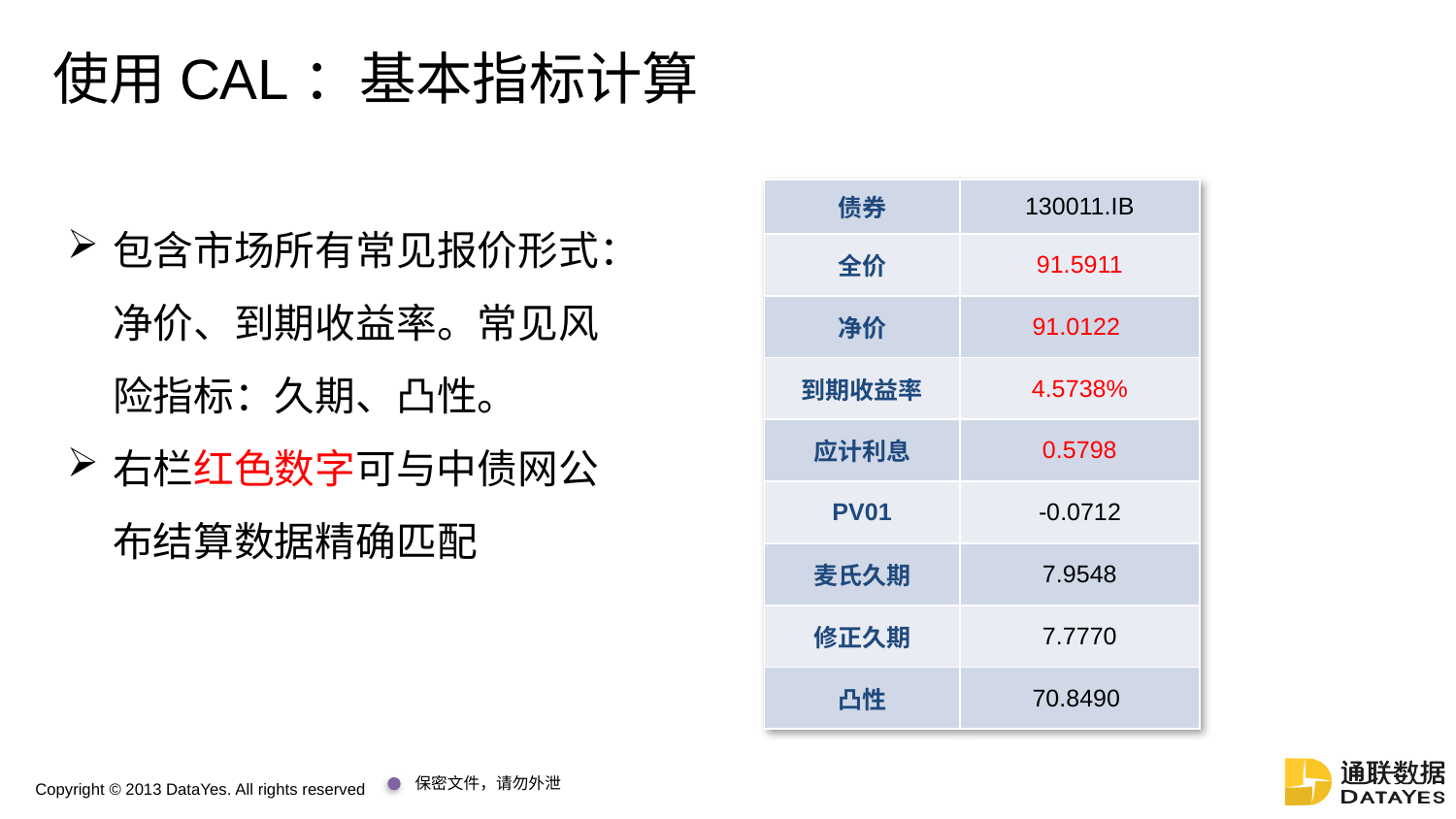

# 使用CAL：基本指标计算
| 债券 | 130011.IB |
| --- | --- |
| 全价 | 91.5911 |
| 净价 | 91.0122 |
| 到期收益率 | 4.5738% |
| 应计利息 | 0.5798 |
| PV01 | -0.0712 |
| 麦氏久期 | 7.9548 |
| 修正久期 | 7.7770 |
| 凸性 | 70.8490 |
包含市场所有常见报价形式：净价、到期收益率。常见风险指标：久期、凸性。
右栏红色数字可与中债网公布结算数据精确匹配